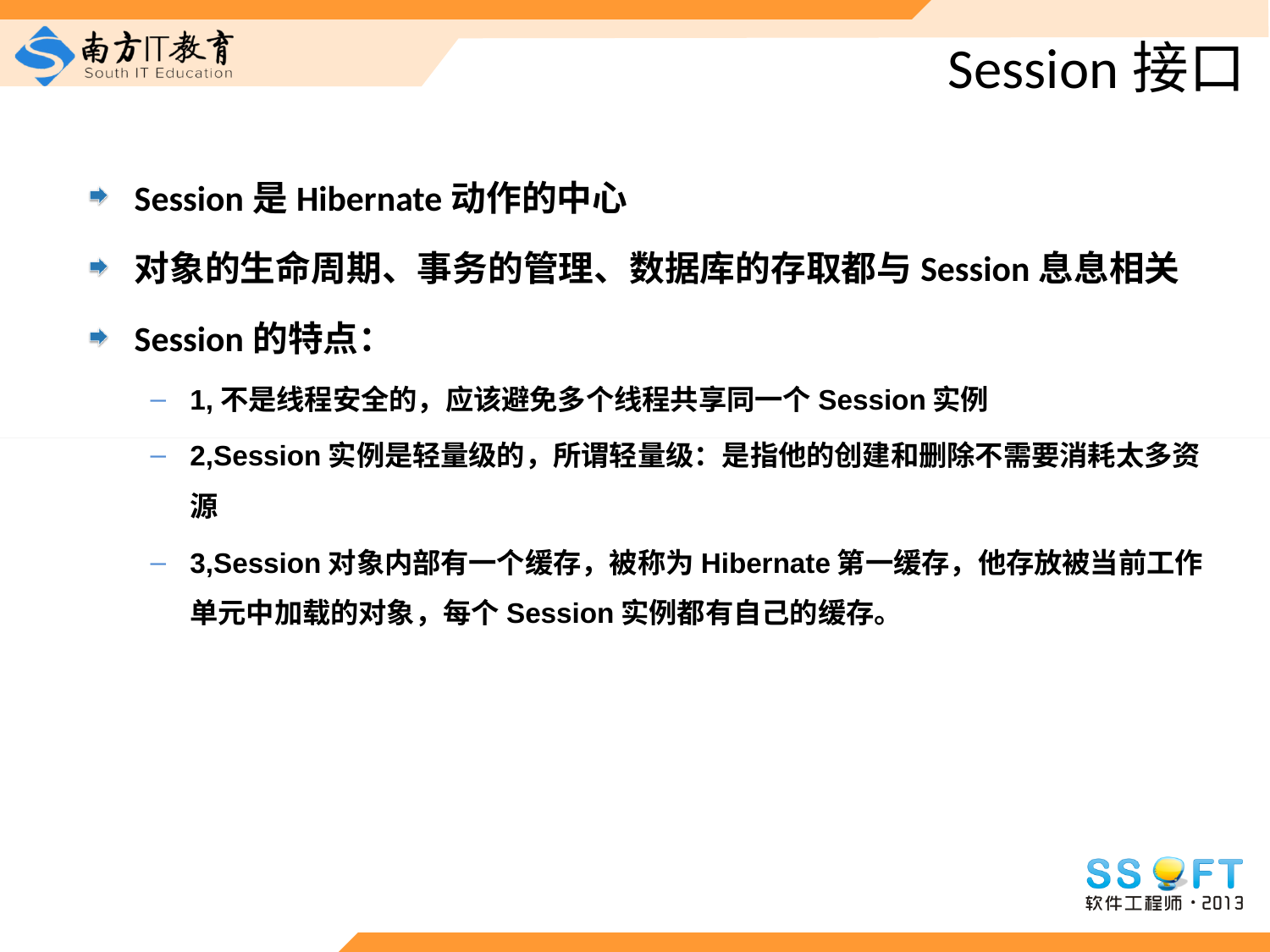

# Session接口
Session是Hibernate动作的中心
对象的生命周期、事务的管理、数据库的存取都与Session息息相关
Session的特点：
1,不是线程安全的，应该避免多个线程共享同一个Session实例
2,Session实例是轻量级的，所谓轻量级：是指他的创建和删除不需要消耗太多资源
3,Session对象内部有一个缓存，被称为Hibernate第一缓存，他存放被当前工作单元中加载的对象，每个Session实例都有自己的缓存。